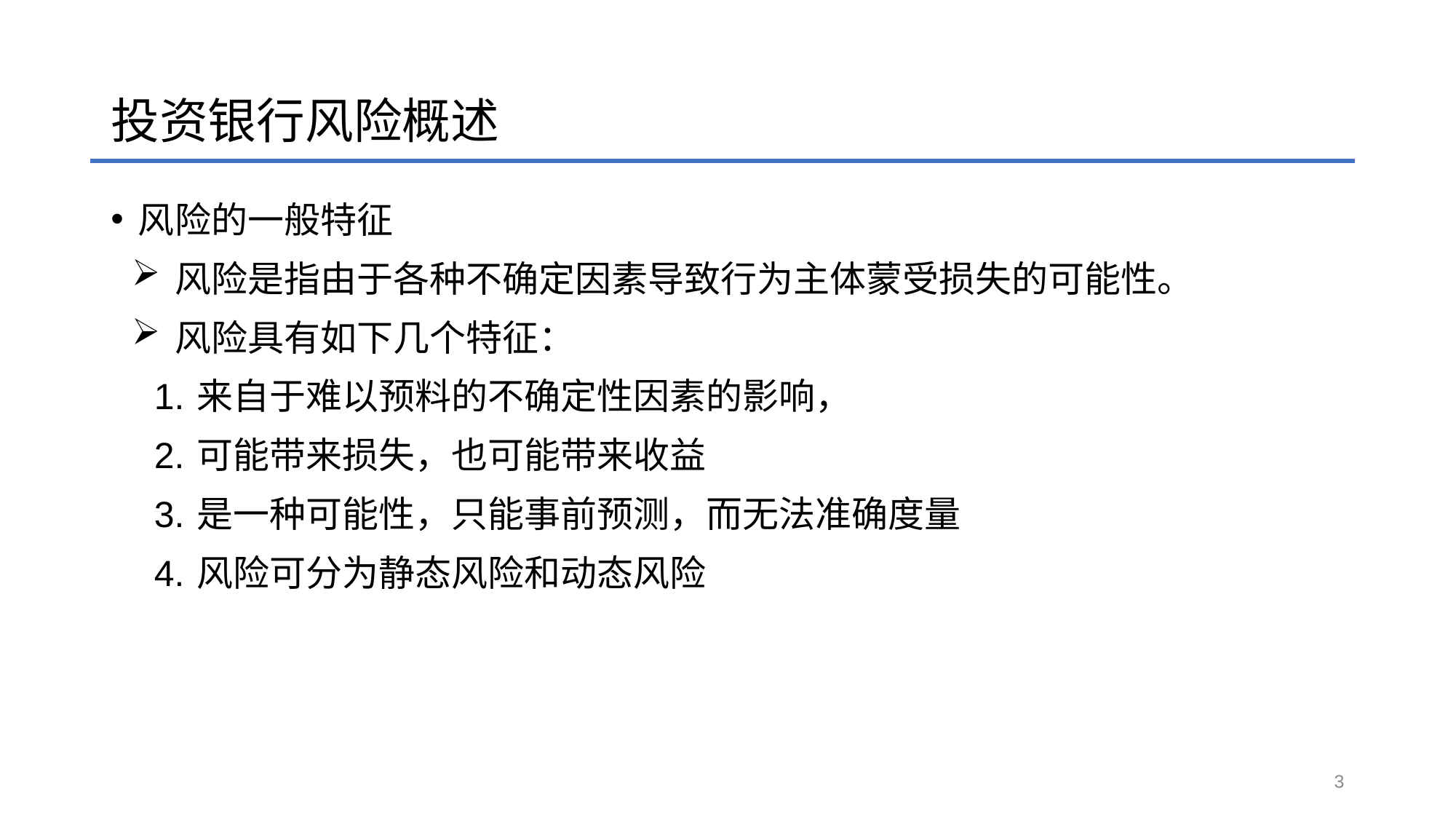

# 投资银行风险概述
风险的一般特征
风险是指由于各种不确定因素导致行为主体蒙受损失的可能性。
风险具有如下几个特征：
来自于难以预料的不确定性因素的影响，
可能带来损失，也可能带来收益
是一种可能性，只能事前预测，而无法准确度量
风险可分为静态风险和动态风险
3